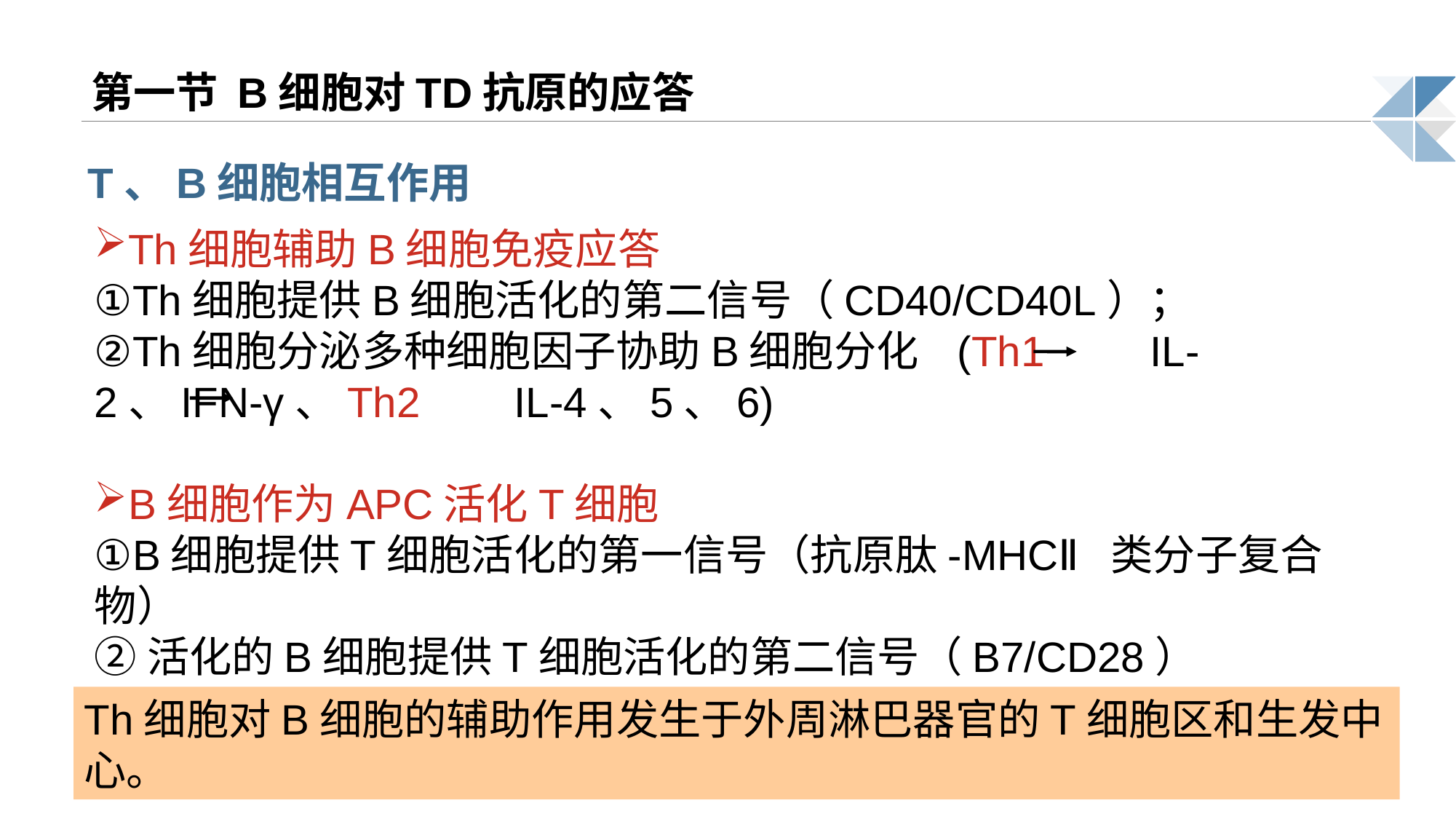

# 第一节 B细胞对TD抗原的应答
T、B细胞相互作用
Th细胞辅助B细胞免疫应答
①Th细胞提供B细胞活化的第二信号（CD40/CD40L）；
②Th细胞分泌多种细胞因子协助B细胞分化   (Th1　　IL-2、IFN-γ、Th2 　  IL-4、5、6)

B细胞作为APC活化T细胞
①B细胞提供T细胞活化的第一信号（抗原肽-MHCⅡ类分子复合物）
②活化的B细胞提供T细胞活化的第二信号（B7/CD28）

Th细胞对B细胞的辅助作用发生于外周淋巴器官的T细胞区和生发中心。
19